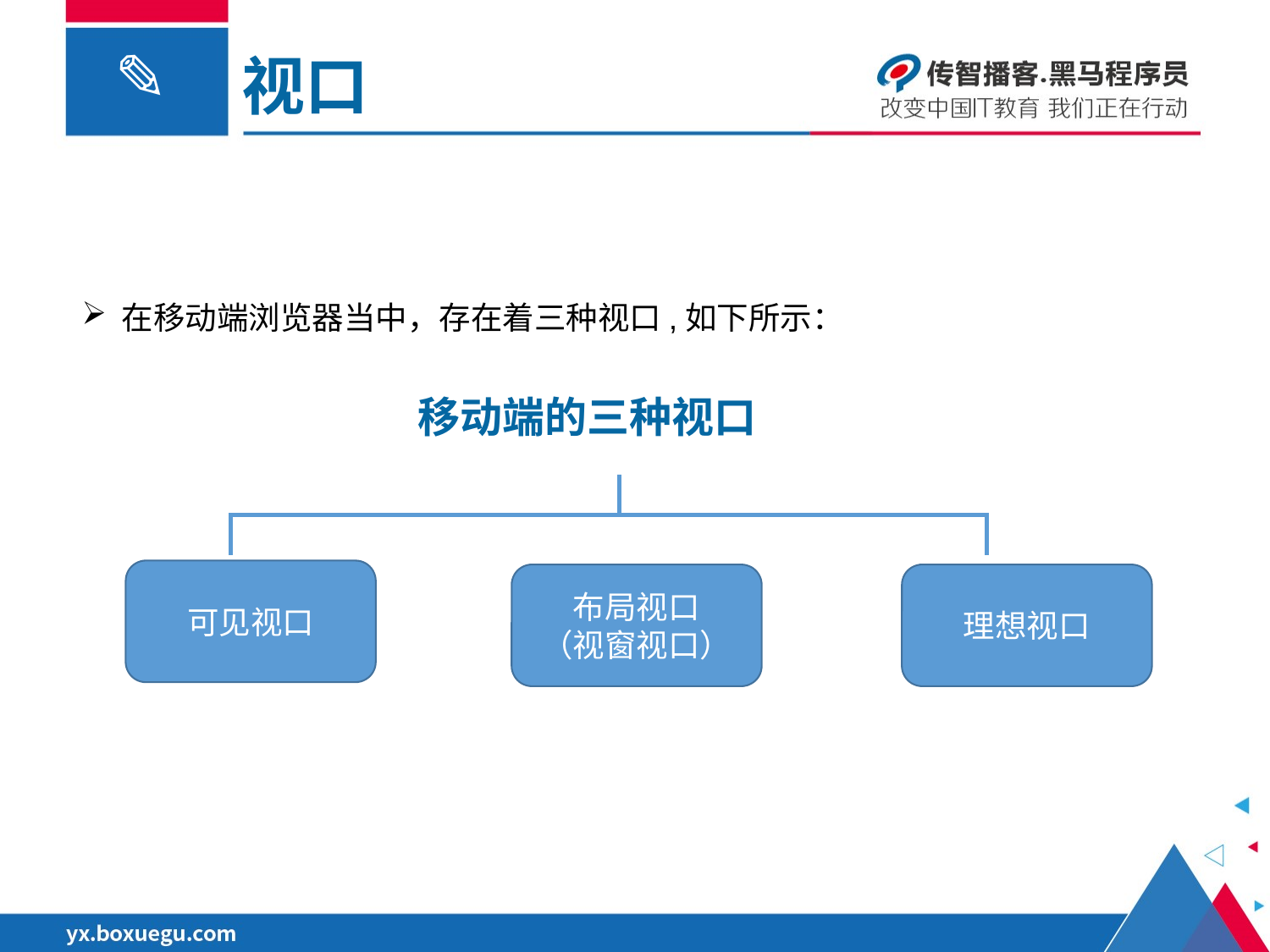

视口

在移动端浏览器当中，存在着三种视口,如下所示：

移动端的三种视口
可见视口
布局视口
（视窗视口）
理想视口